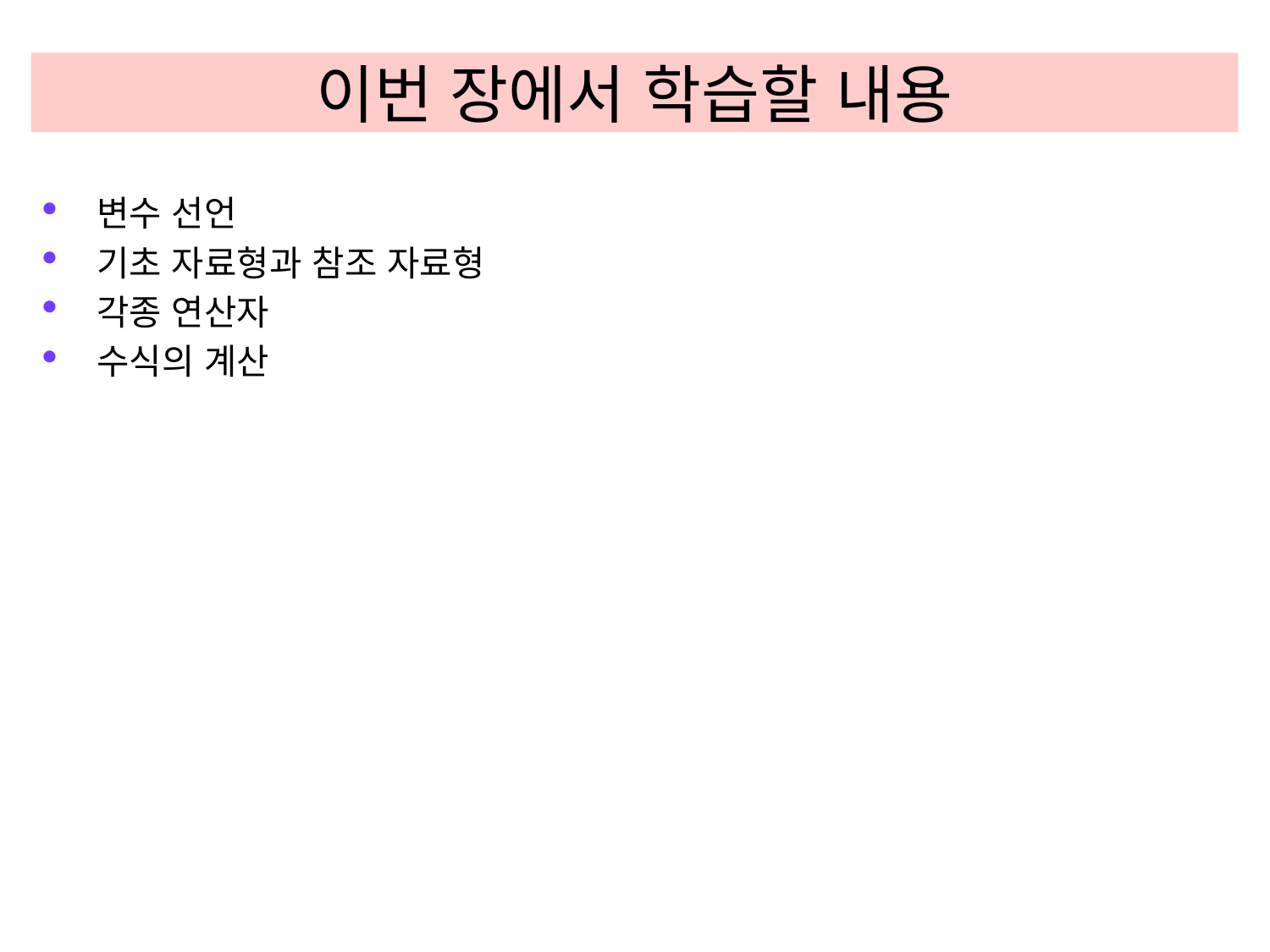

# 이번 장에서 학습할 내용
변수 선언
기초 자료형과 참조 자료형
각종 연산자
수식의 계산